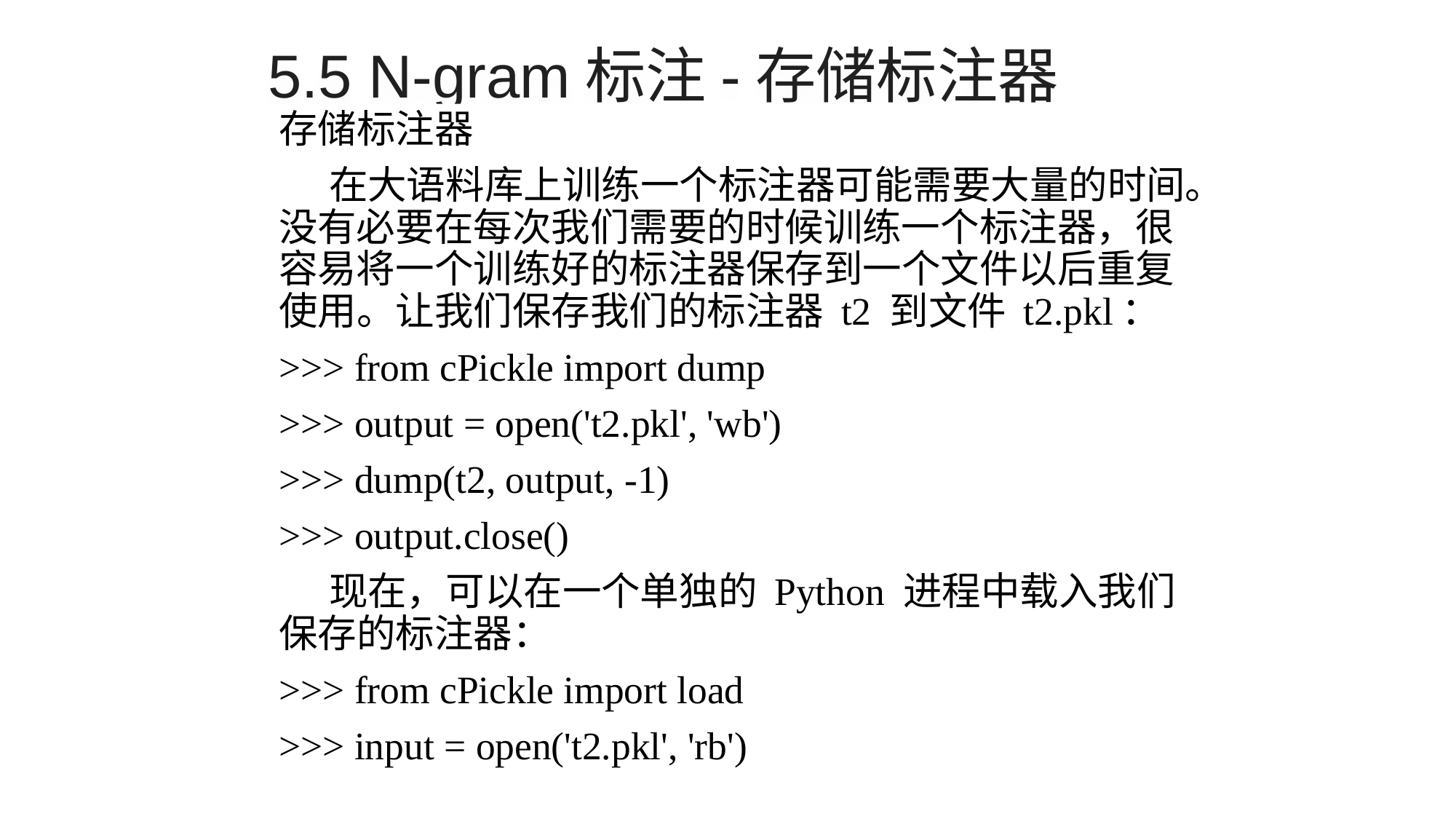

# 5.5 N-gram标注-存储标注器
存储标注器
在大语料库上训练一个标注器可能需要大量的时间。没有必要在每次我们需要的时候训练一个标注器，很容易将一个训练好的标注器保存到一个文件以后重复使用。让我们保存我们的标注器 t2 到文件 t2.pkl：
>>> from cPickle import dump
>>> output = open('t2.pkl', 'wb')
>>> dump(t2, output, -1)
>>> output.close()
现在，可以在一个单独的 Python 进程中载入我们保存的标注器：
>>> from cPickle import load
>>> input = open('t2.pkl', 'rb')